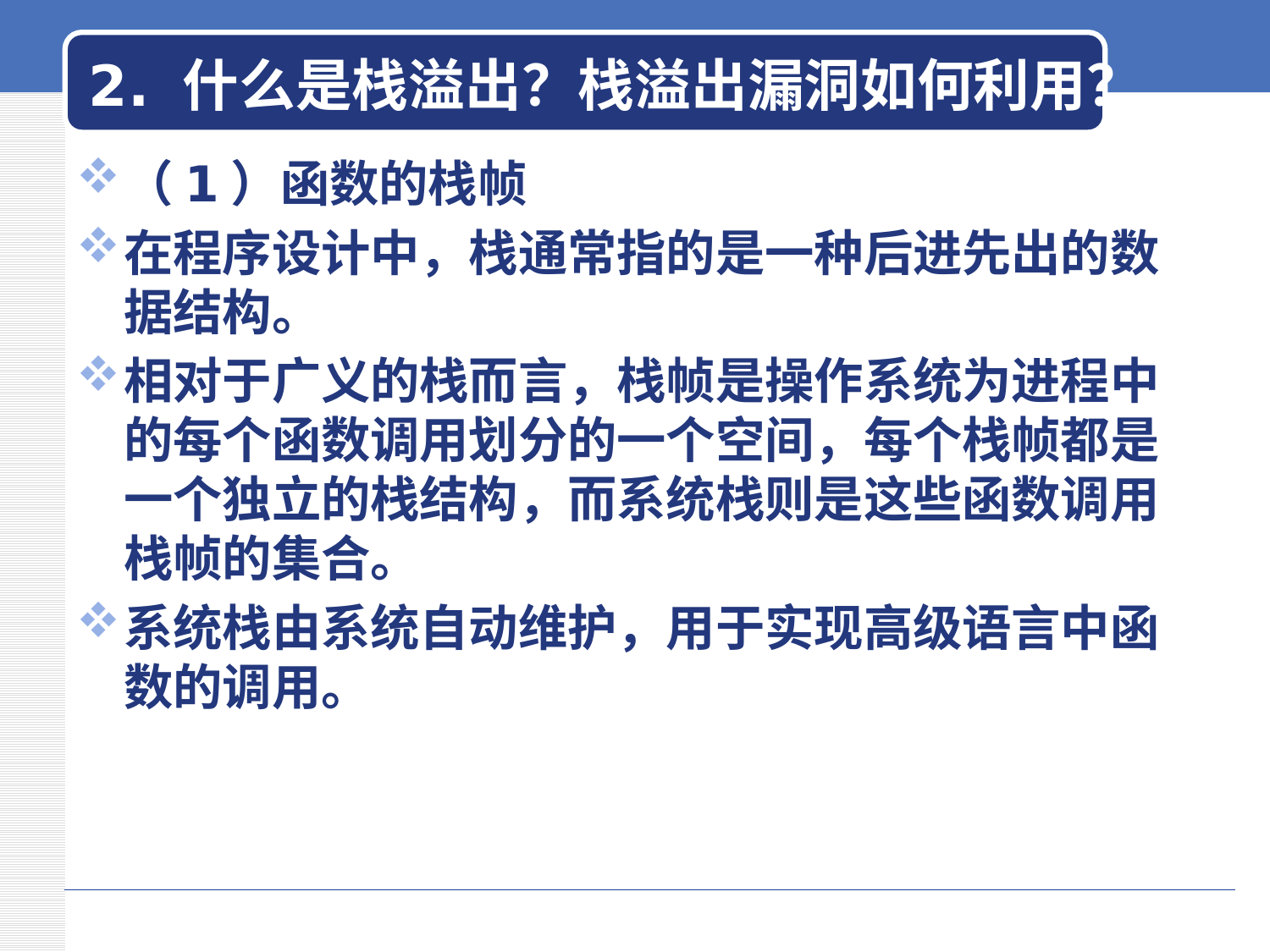

# 2. 什么是栈溢出？栈溢出漏洞如何利用？
（1）函数的栈帧
在程序设计中，栈通常指的是一种后进先出的数据结构。
相对于广义的栈而言，栈帧是操作系统为进程中的每个函数调用划分的一个空间，每个栈帧都是一个独立的栈结构，而系统栈则是这些函数调用栈帧的集合。
系统栈由系统自动维护，用于实现高级语言中函数的调用。